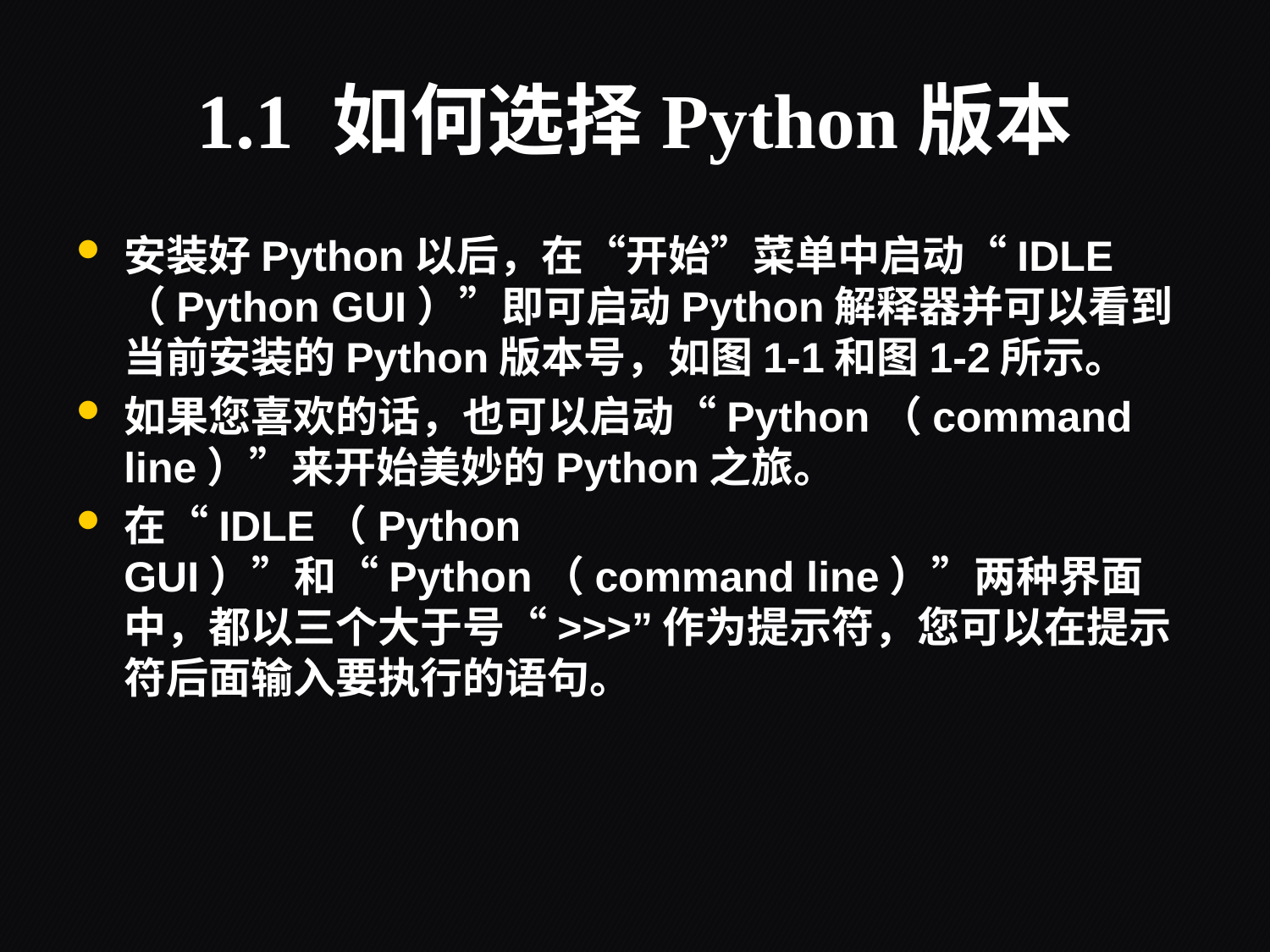

# 1.1 如何选择Python版本
安装好Python以后，在“开始”菜单中启动“IDLE（Python GUI）”即可启动Python解释器并可以看到当前安装的Python版本号，如图1-1和图1-2所示。
如果您喜欢的话，也可以启动“Python（command line）”来开始美妙的Python之旅。
在“IDLE（Python GUI）”和“Python（command line）”两种界面中，都以三个大于号“>>>”作为提示符，您可以在提示符后面输入要执行的语句。